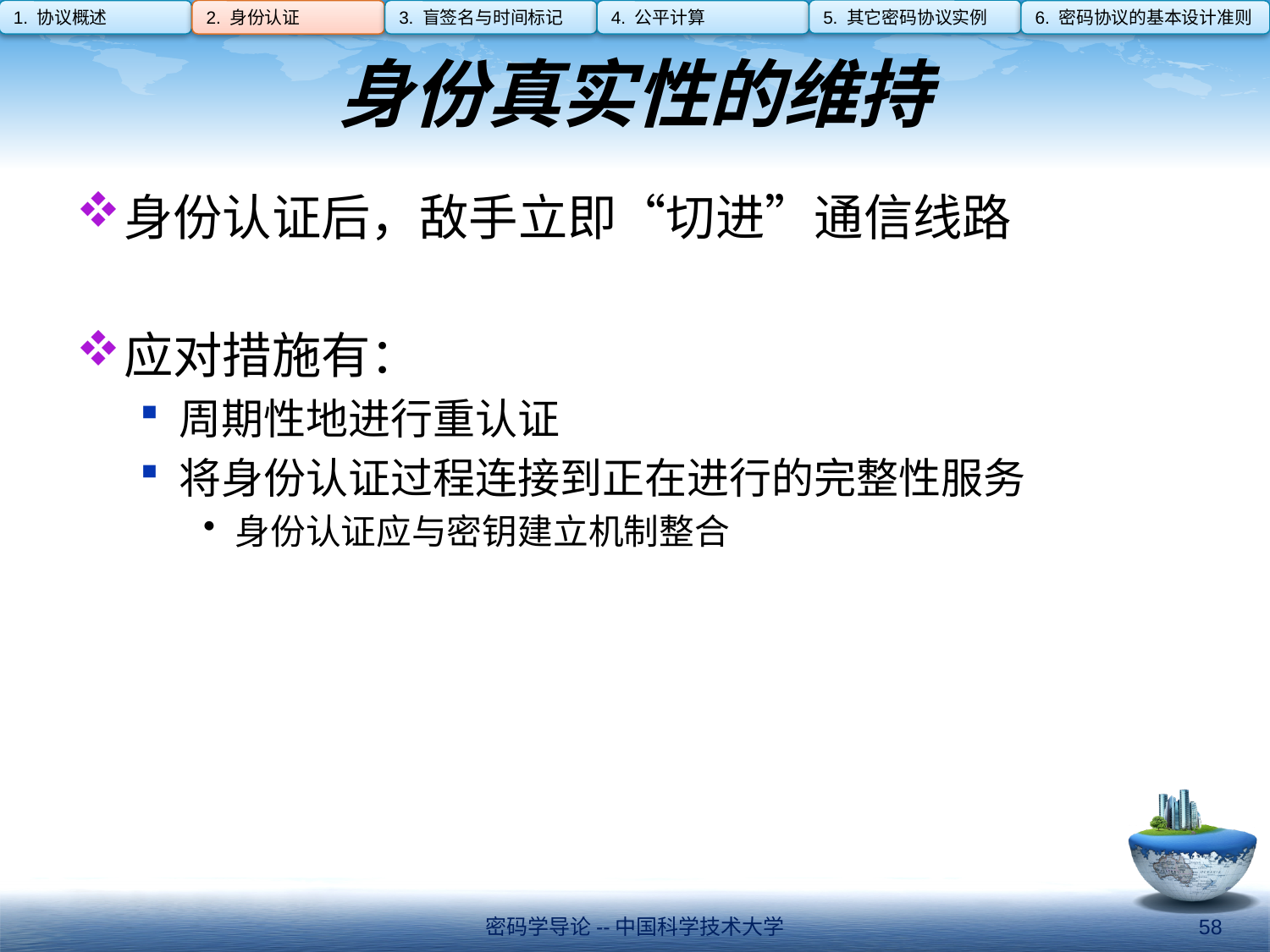

5. 其它密码协议实例
1. 协议概述
2. 身份认证
3. 盲签名与时间标记
4. 公平计算
6. 密码协议的基本设计准则
# 身份真实性的维持
身份认证后，敌手立即“切进”通信线路

应对措施有：
周期性地进行重认证
将身份认证过程连接到正在进行的完整性服务
身份认证应与密钥建立机制整合
密码学导论--中国科学技术大学
58